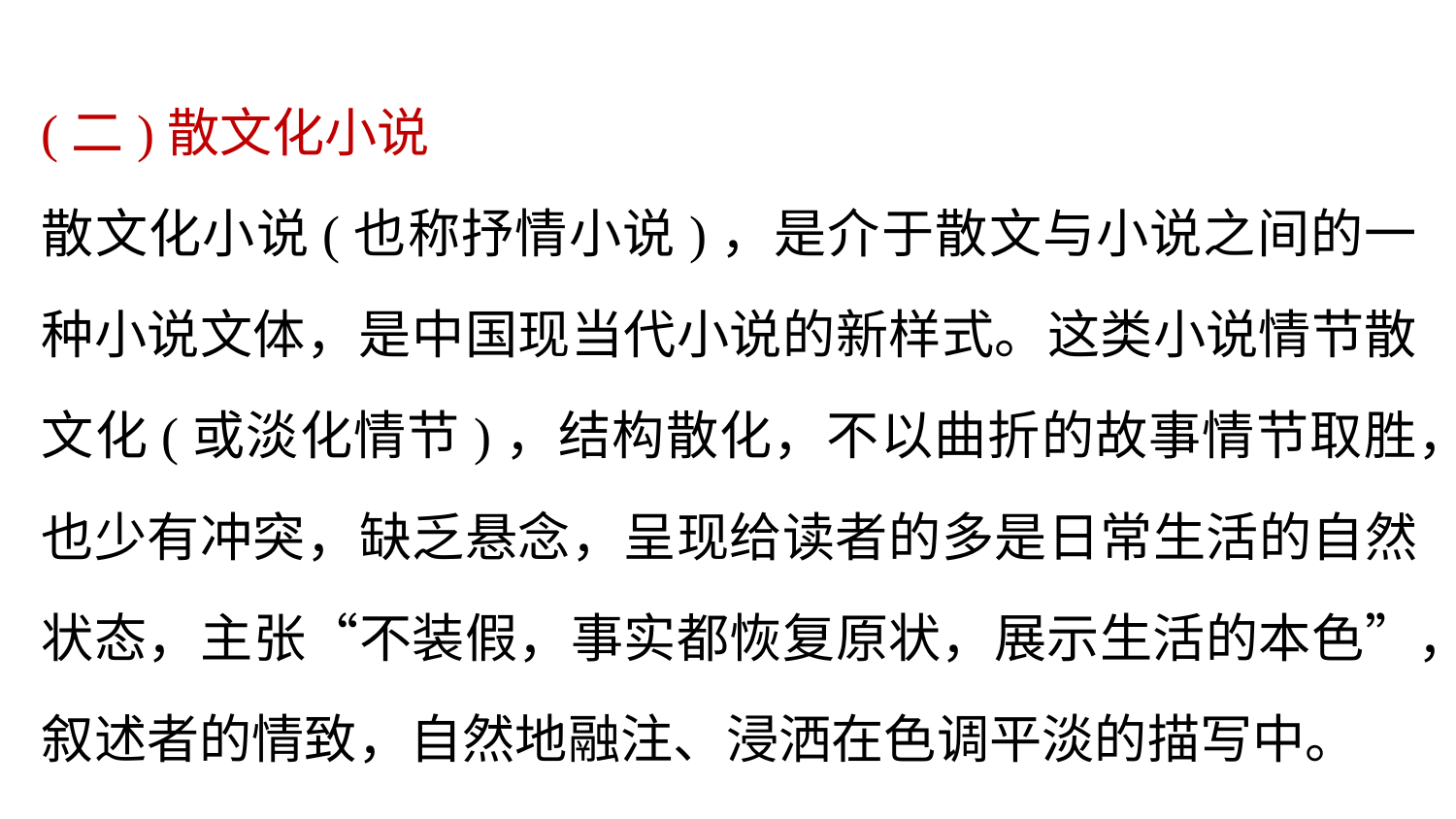

(二)散文化小说
散文化小说(也称抒情小说)，是介于散文与小说之间的一种小说文体，是中国现当代小说的新样式。这类小说情节散文化(或淡化情节)，结构散化，不以曲折的故事情节取胜，也少有冲突，缺乏悬念，呈现给读者的多是日常生活的自然状态，主张“不装假，事实都恢复原状，展示生活的本色”，叙述者的情致，自然地融注、浸洒在色调平淡的描写中。